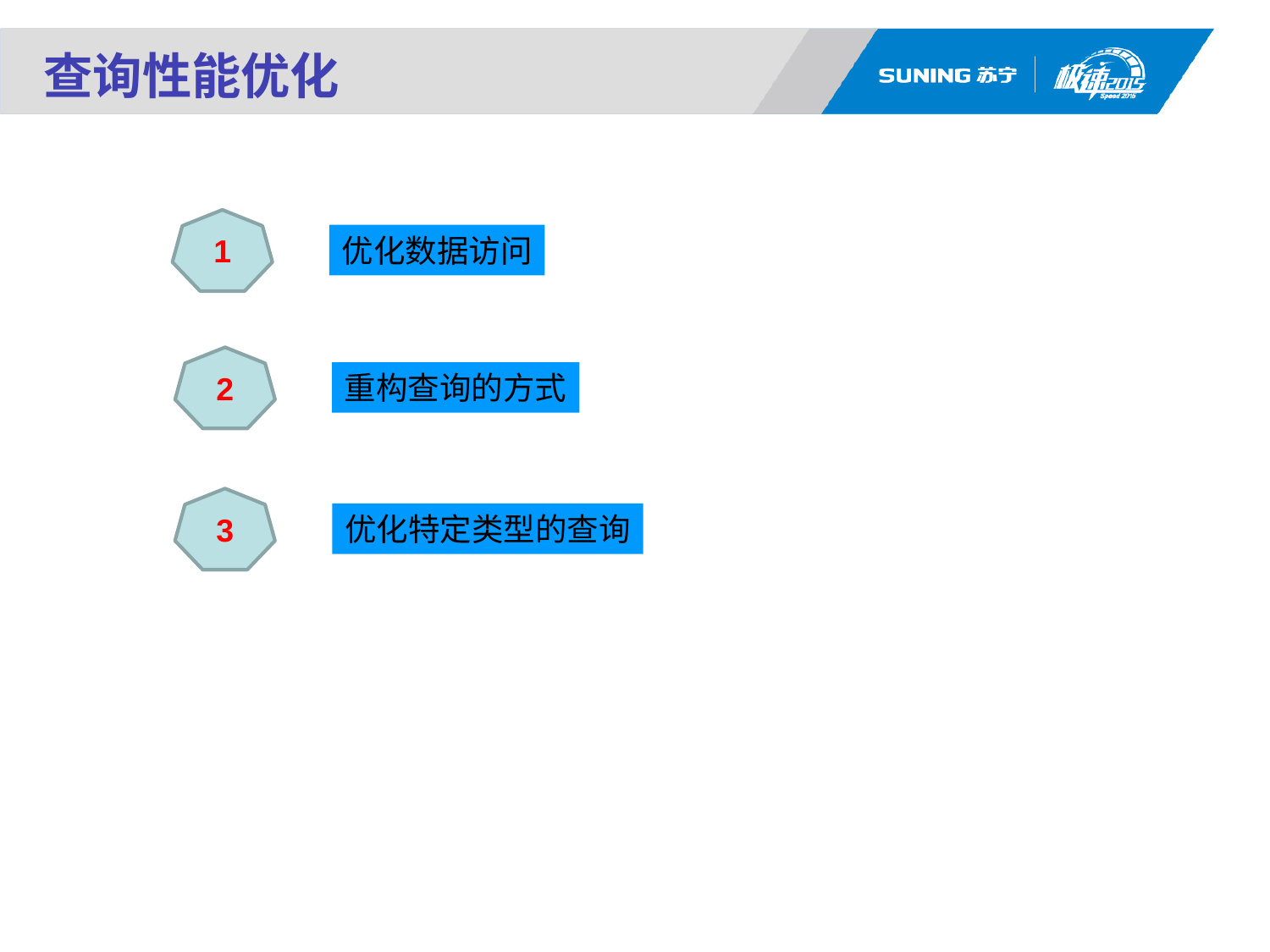

查询性能优化
1
优化数据访问
2
重构查询的方式
3
优化特定类型的查询